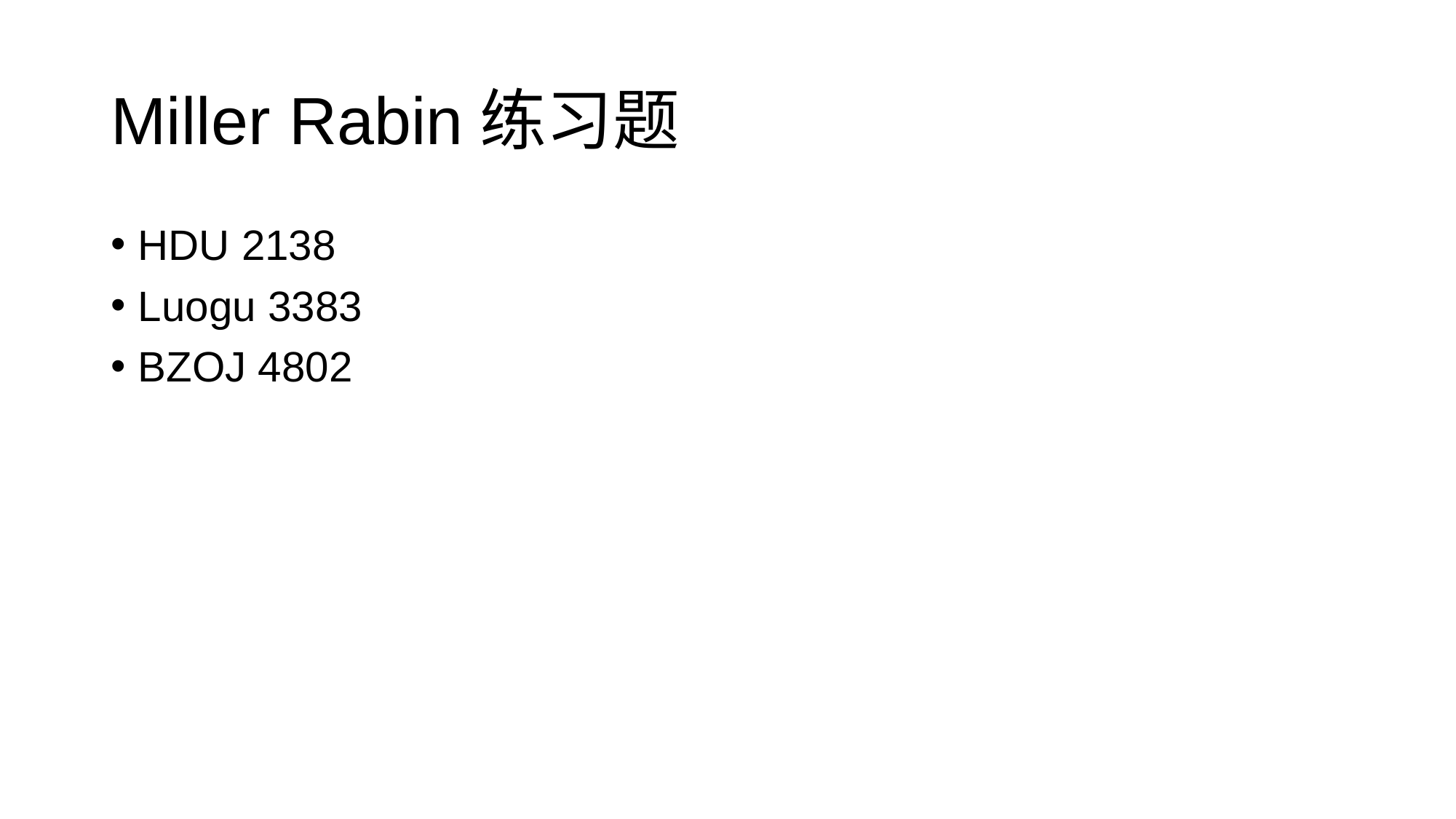

# Miller Rabin练习题
HDU 2138
Luogu 3383
BZOJ 4802